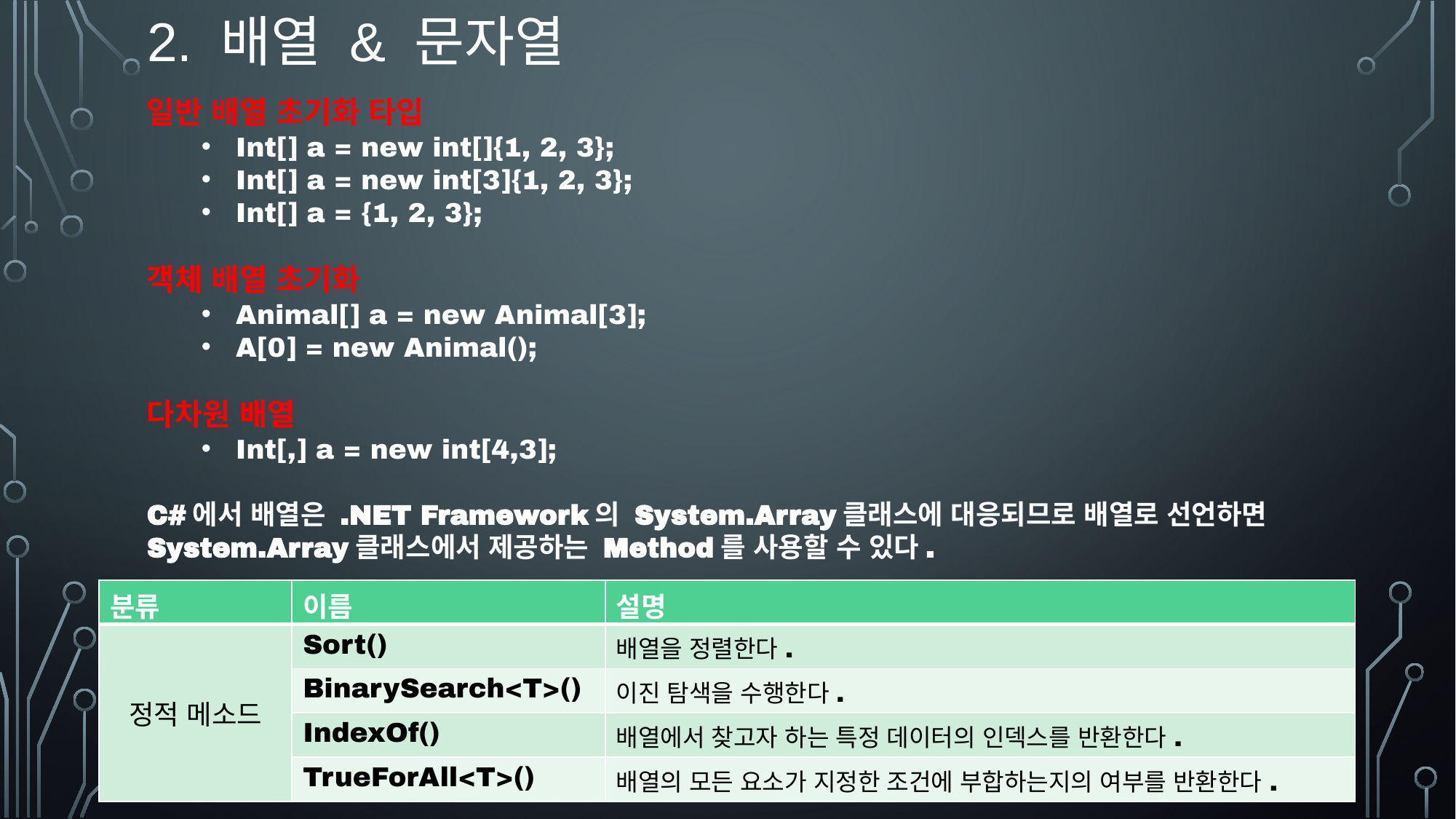

# 2. 배열 & 문자열
일반 배열 초기화 타입
Int[] a = new int[]{1, 2, 3};
Int[] a = new int[3]{1, 2, 3};
Int[] a = {1, 2, 3};

객체 배열 초기화
Animal[] a = new Animal[3];
A[0] = new Animal();

다차원 배열
Int[,] a = new int[4,3];

C#에서 배열은 .NET Framework의 System.Array클래스에 대응되므로 배열로 선언하면 System.Array클래스에서 제공하는 Method를 사용할 수 있다.
| 분류 | 이름 | 설명 |
| --- | --- | --- |
| 정적 메소드 | Sort() | 배열을 정렬한다. |
|  | BinarySearch<T>() | 이진 탐색을 수행한다. |
|  | IndexOf() | 배열에서 찾고자 하는 특정 데이터의 인덱스를 반환한다. |
|  | TrueForAll<T>() | 배열의 모든 요소가 지정한 조건에 부합하는지의 여부를 반환한다. |